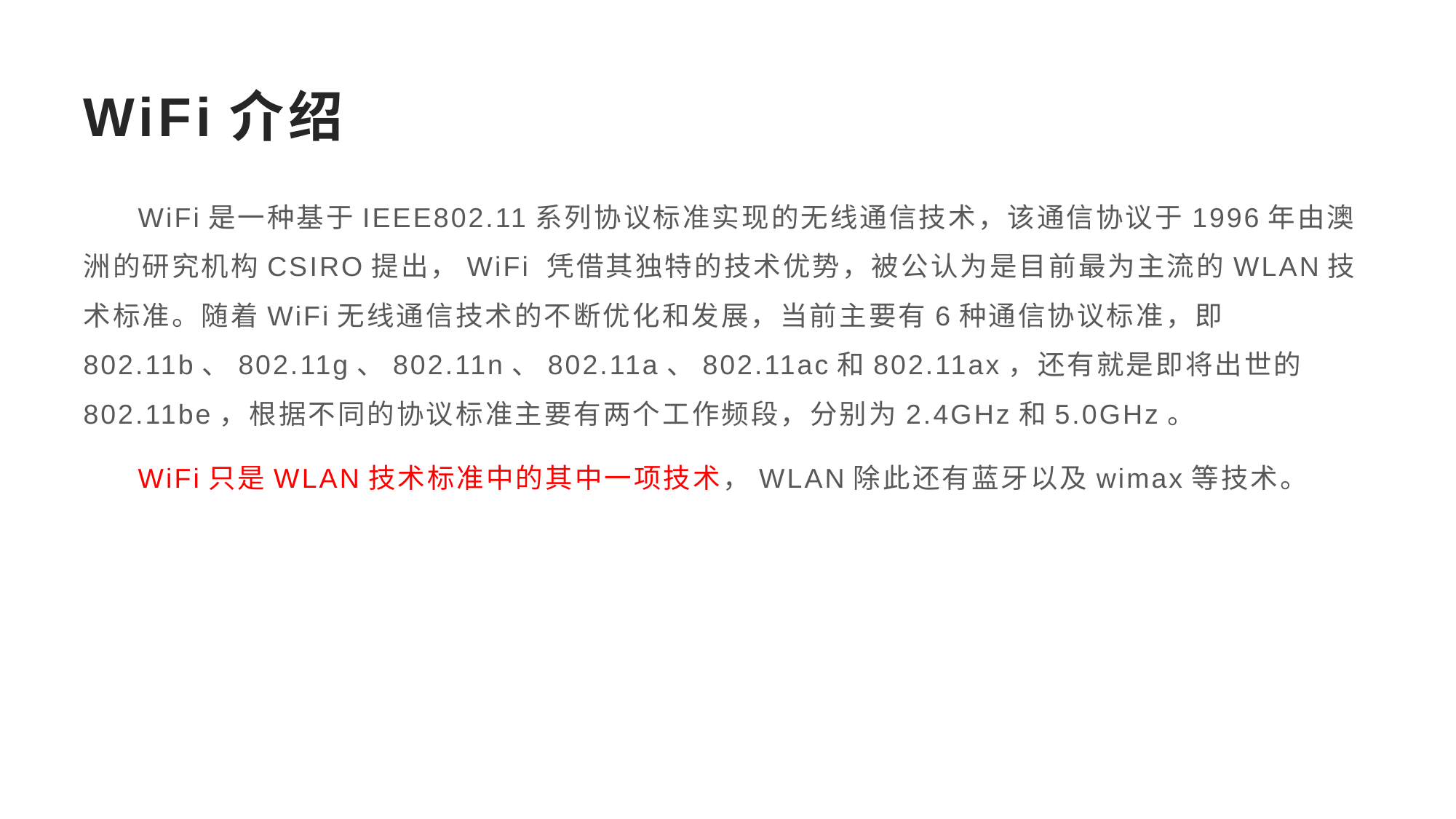

# WiFi介绍
WiFi是一种基于IEEE802.11系列协议标准实现的无线通信技术，该通信协议于1996年由澳洲的研究机构CSIRO提出，WiFi 凭借其独特的技术优势，被公认为是目前最为主流的WLAN技术标准。随着WiFi无线通信技术的不断优化和发展，当前主要有6种通信协议标准，即802.11b、802.11g、802.11n、802.11a、802.11ac和802.11ax，还有就是即将出世的802.11be，根据不同的协议标准主要有两个工作频段，分别为2.4GHz和5.0GHz。
WiFi只是WLAN技术标准中的其中一项技术，WLAN除此还有蓝牙以及wimax等技术。